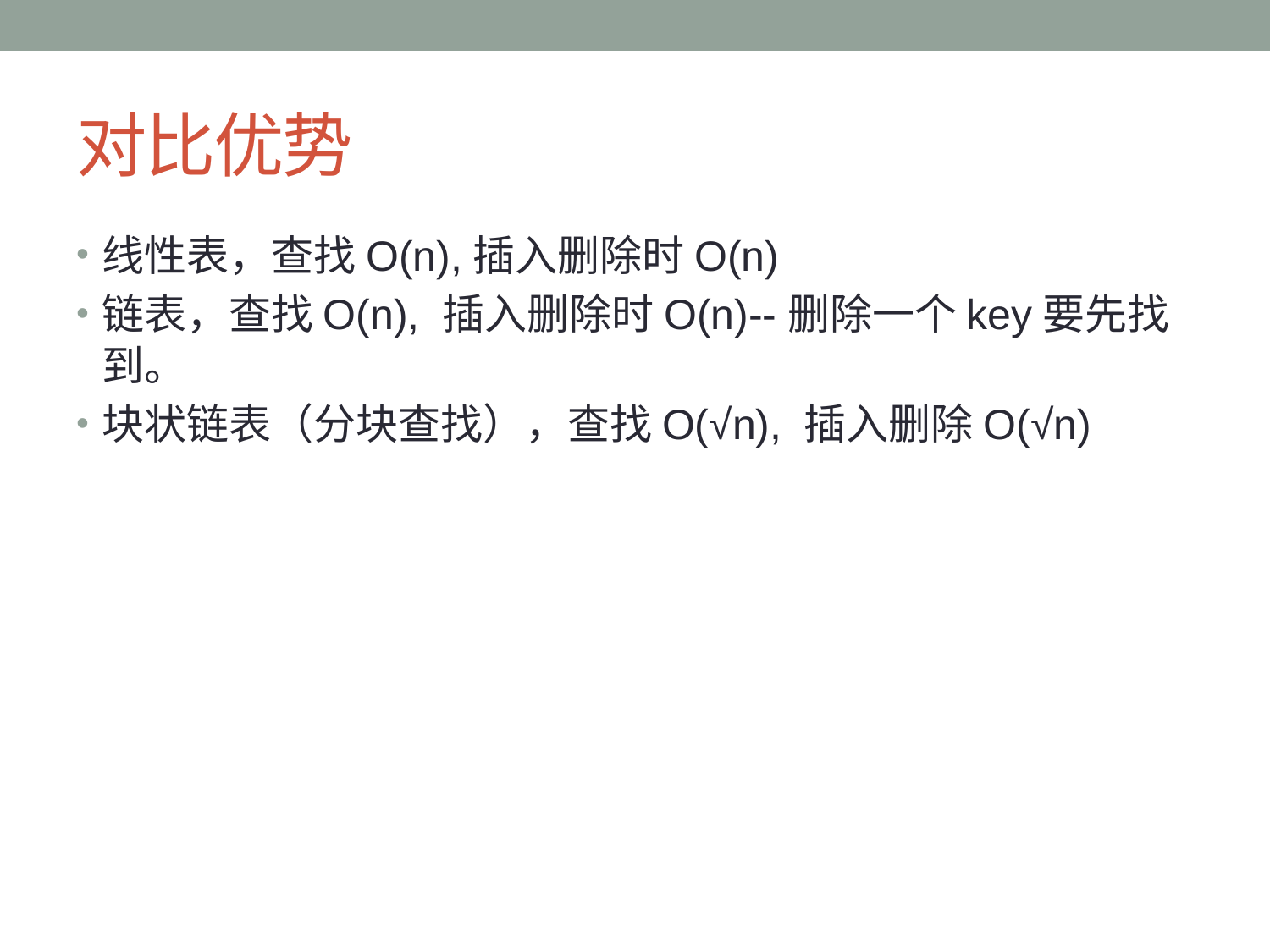

# 对比优势
线性表，查找O(n),插入删除时O(n)
链表，查找O(n), 插入删除时O(n)--删除一个key要先找到。
块状链表（分块查找），查找O(√n), 插入删除O(√n)